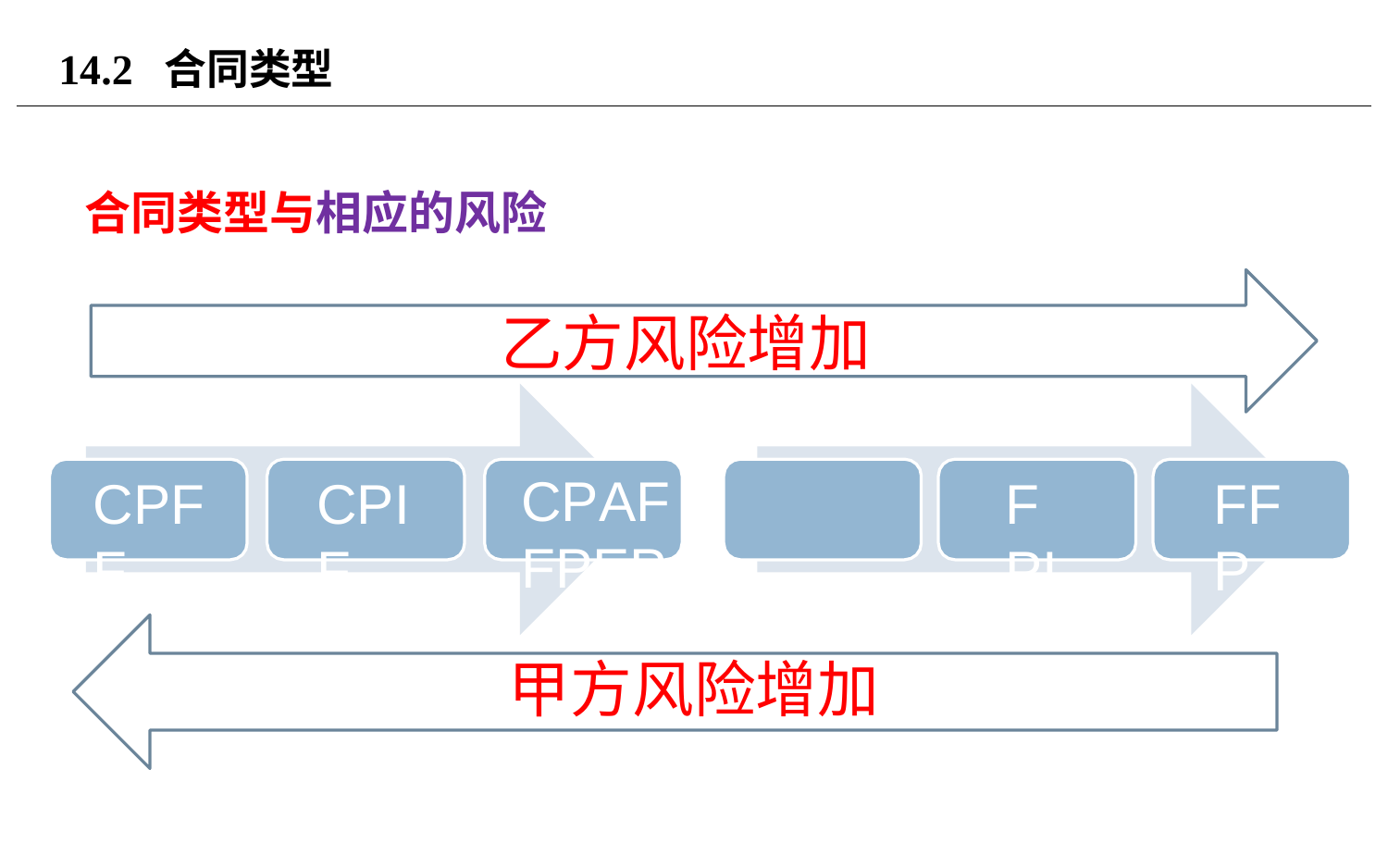

# 14.2  合同类型
合同类型与相应的风险

乙方风险增加

CPAF	FPEPA

CPFF
CPIF
FPI
FFP

甲方风险增加